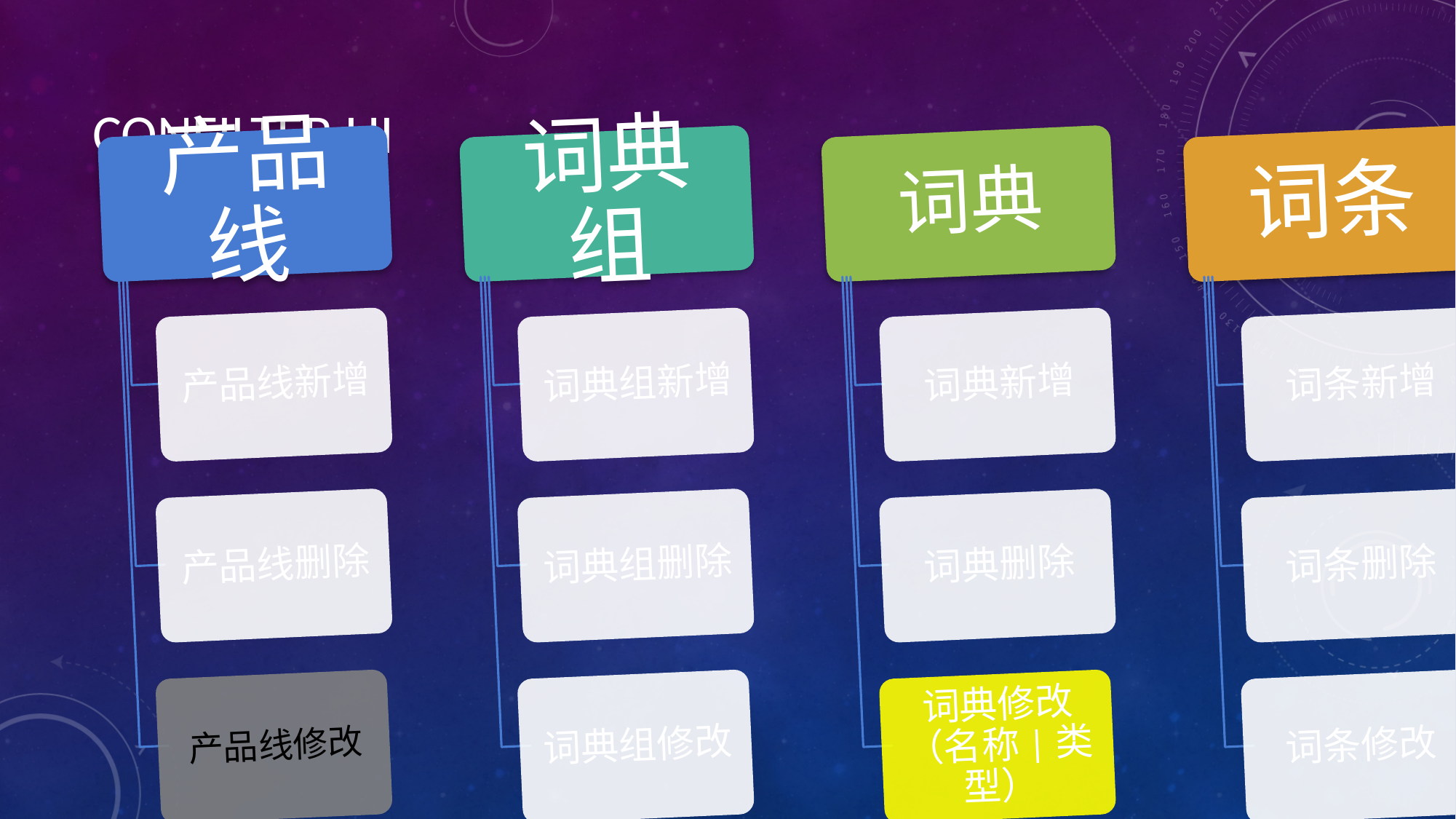

# Confilter UI
产品线
产品线新增
产品线删除
产品线修改
词典组
词典组新增
词典组删除
词典组修改
词典
词典新增
词典删除
词典修改（名称|类型）
词条
词条新增
词条删除
词条修改